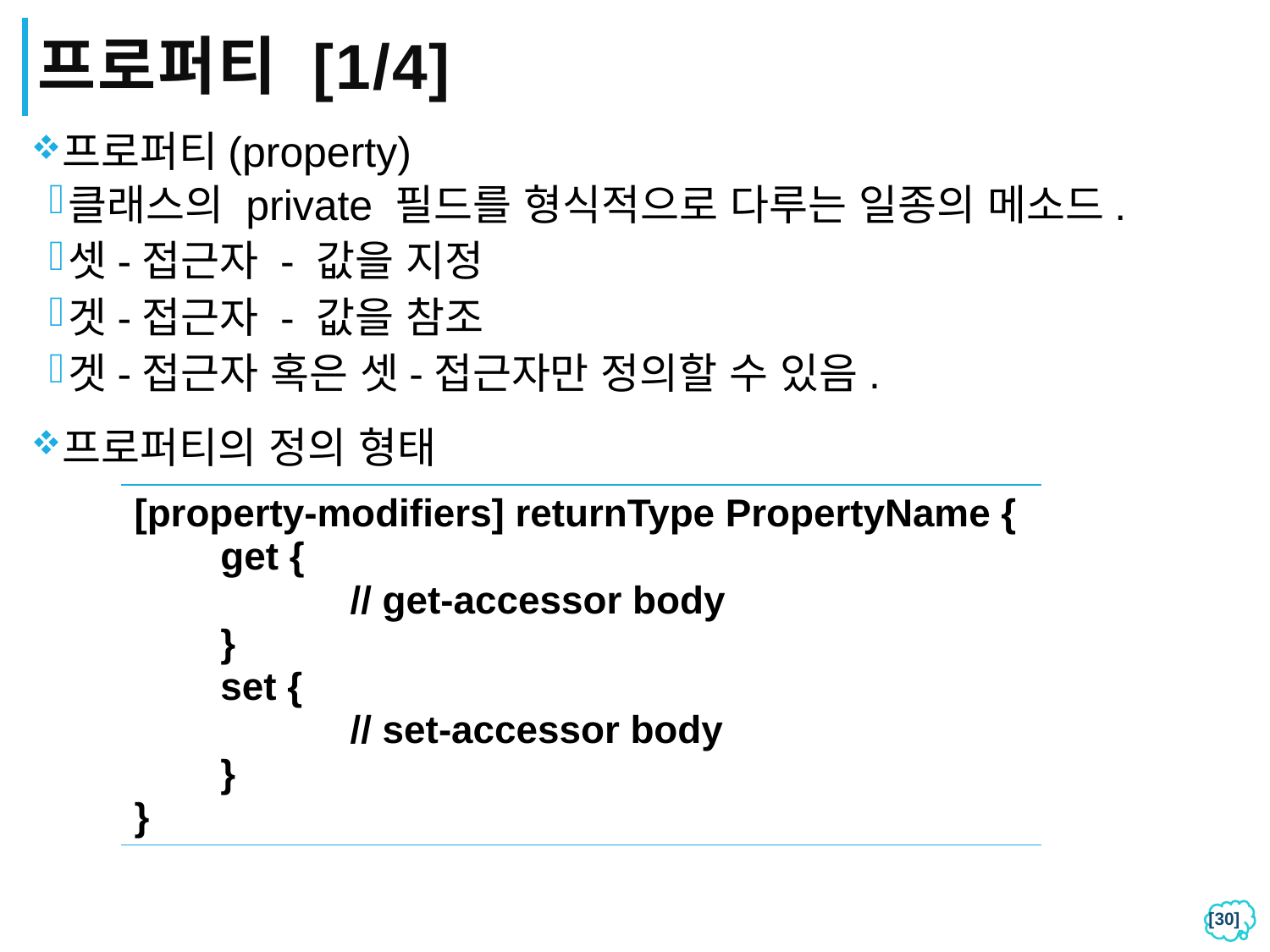

# 프로퍼티 [1/4]
프로퍼티(property)
클래스의 private 필드를 형식적으로 다루는 일종의 메소드.
셋-접근자 - 값을 지정
겟-접근자 - 값을 참조
겟-접근자 혹은 셋-접근자만 정의할 수 있음.
프로퍼티의 정의 형태
| [property-modifiers] returnType PropertyName { get { // get-accessor body } set { // set-accessor body } } |
| --- |
[30]